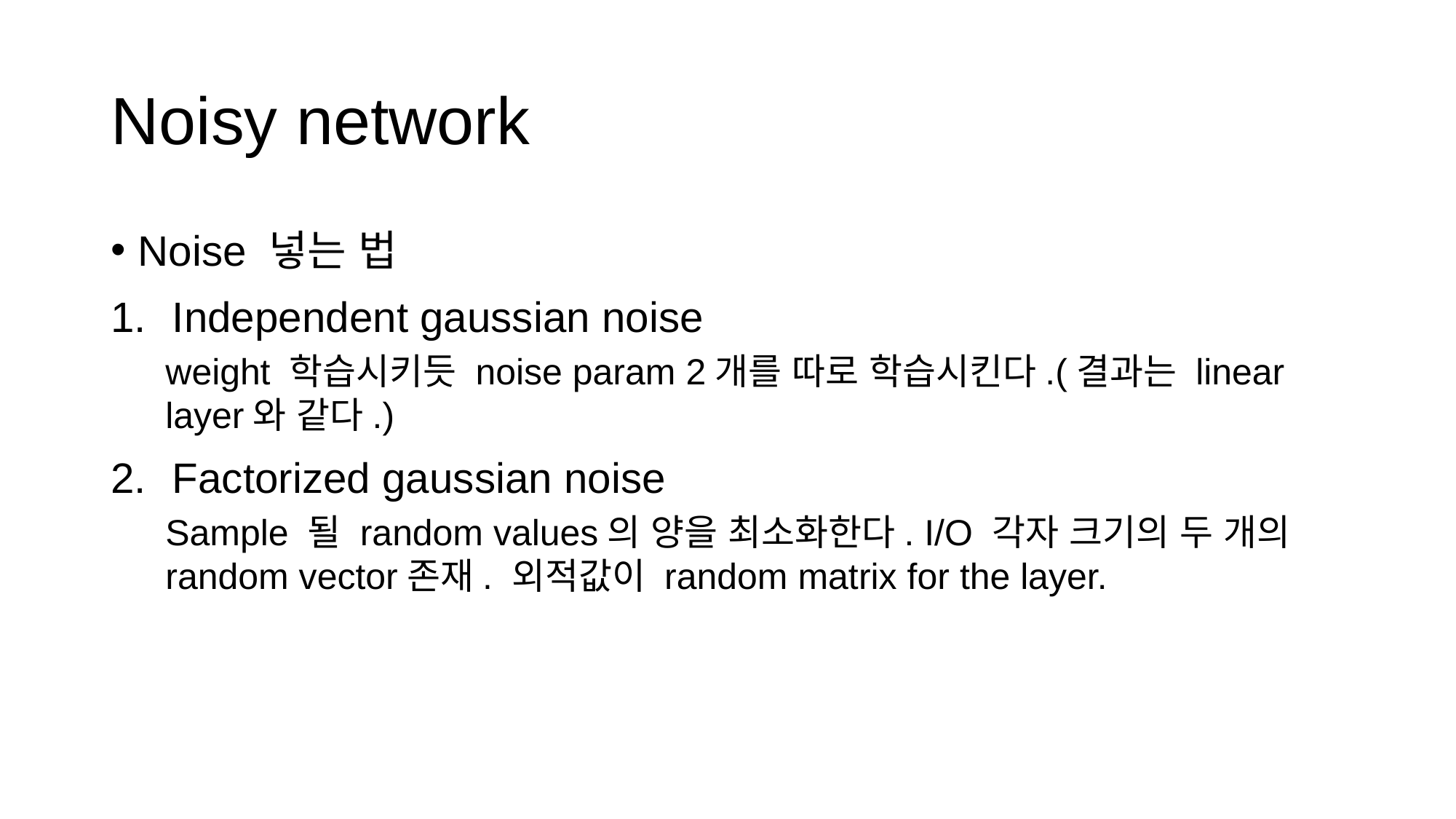

# Noisy network
Noise 넣는 법
Independent gaussian noise
weight 학습시키듯 noise param 2개를 따로 학습시킨다.(결과는 linear layer와 같다.)
Factorized gaussian noise
Sample 될 random values의 양을 최소화한다. I/O 각자 크기의 두 개의 random vector존재. 외적값이 random matrix for the layer.